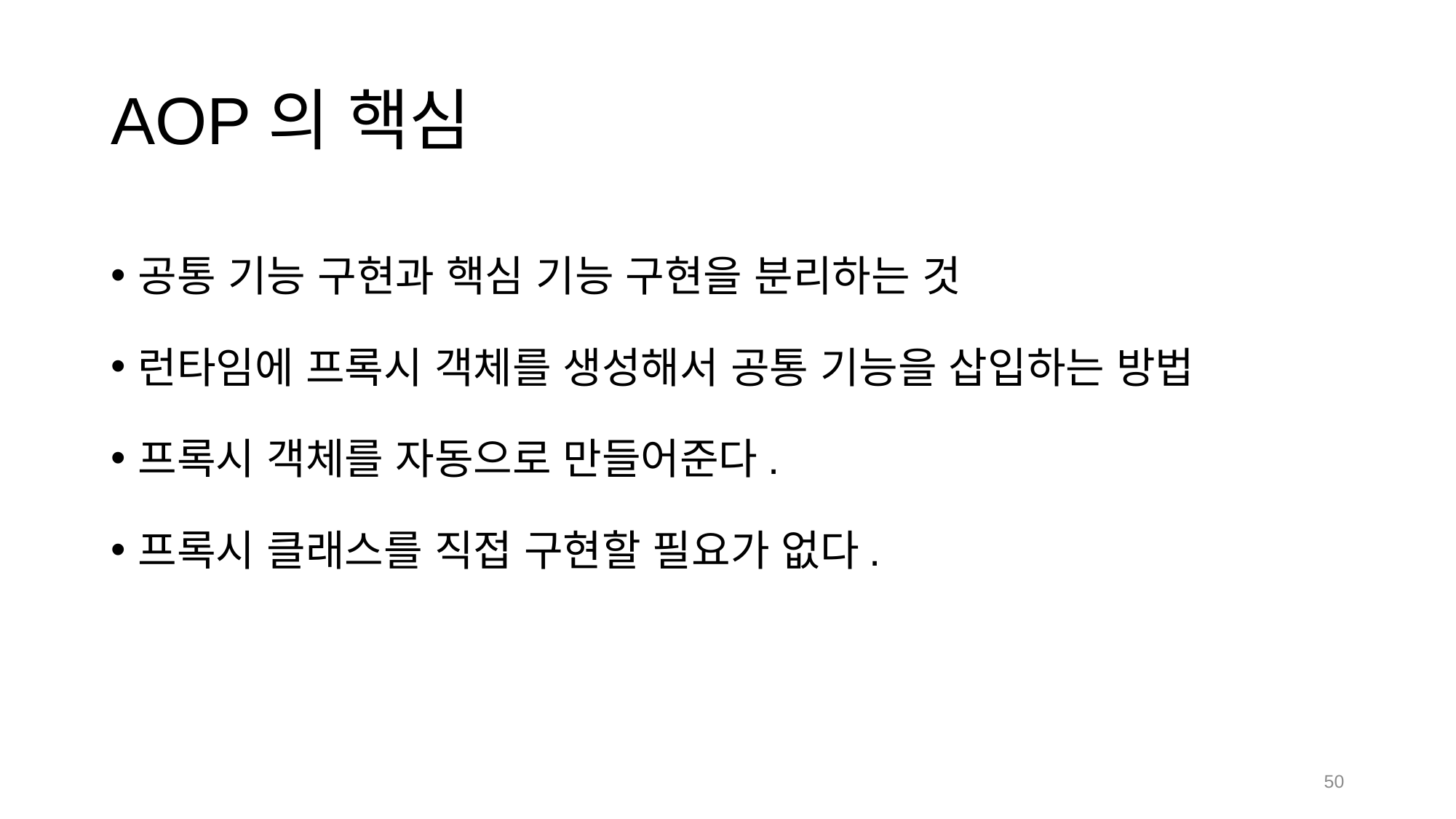

# AOP의 핵심
공통 기능 구현과 핵심 기능 구현을 분리하는 것
런타임에 프록시 객체를 생성해서 공통 기능을 삽입하는 방법
프록시 객체를 자동으로 만들어준다.
프록시 클래스를 직접 구현할 필요가 없다.

50